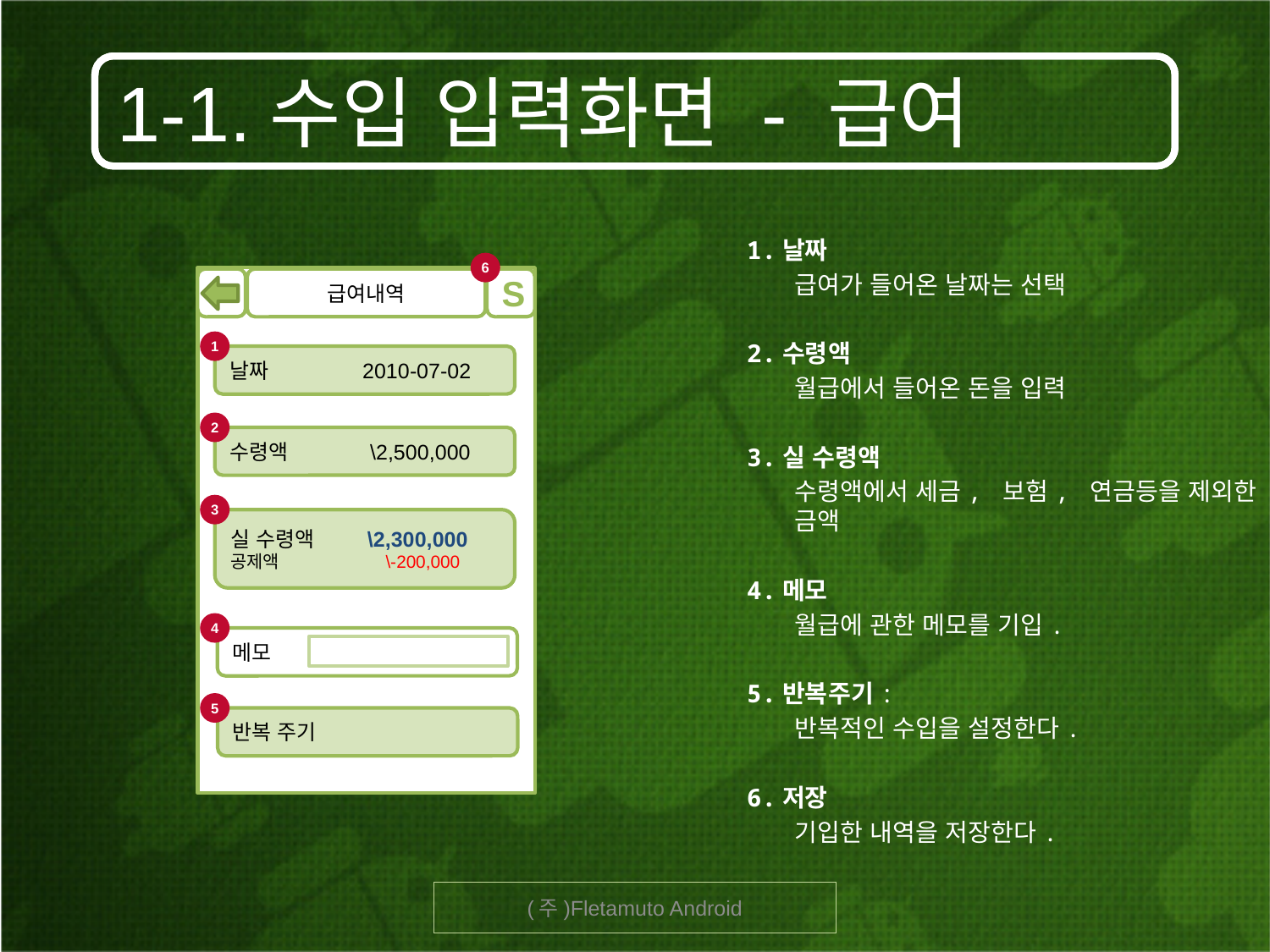

# 1-1.수입 입력화면 - 급여

1.날짜
	급여가 들어온 날짜는 선택

2.수령액
	월급에서 들어온 돈을 입력

3.실 수령액
	수령액에서 세금, 보험, 연금등을 제외한 금액

4.메모
	월급에 관한 메모를 기입.

5.반복주기:
	반복적인 수입을 설정한다.

6.저장
	기입한 내역을 저장한다.

6

급여내역
S
1
날짜               2010-07-02
2
수령액             \2,500,000
3
실 수령액        \2,300,000
공제액                     \-200,000
4
메모

5
반복 주기
(주)Fletamuto Android